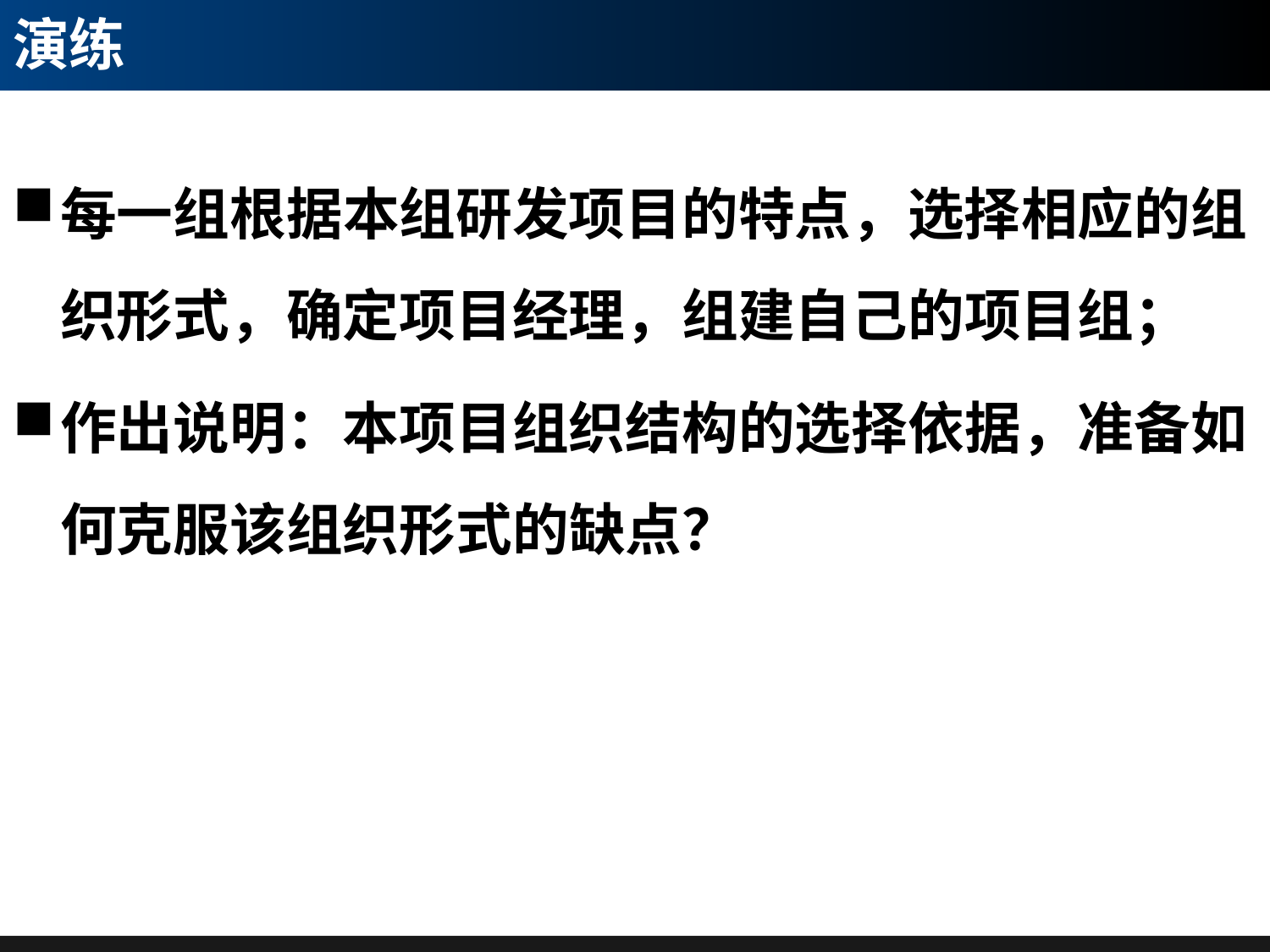

# 演练
每一组根据本组研发项目的特点，选择相应的组织形式，确定项目经理，组建自己的项目组；
作出说明：本项目组织结构的选择依据，准备如何克服该组织形式的缺点？